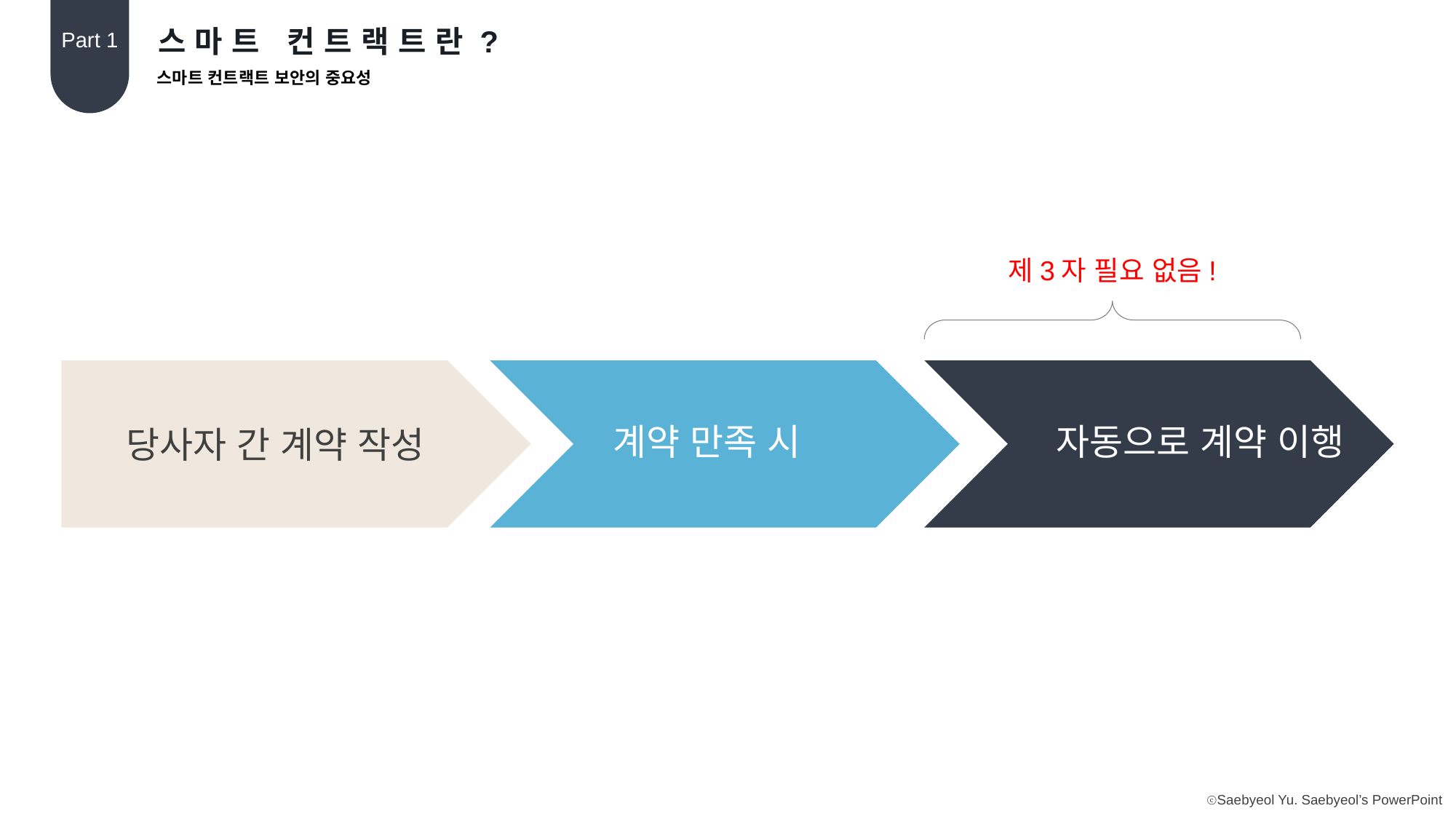

스마트 컨트랙트란?
Part 1
스마트 컨트랙트 보안의 중요성

제3자 필요 없음!

자동으로 계약 이행
계약 만족 시
당사자 간 계약 작성